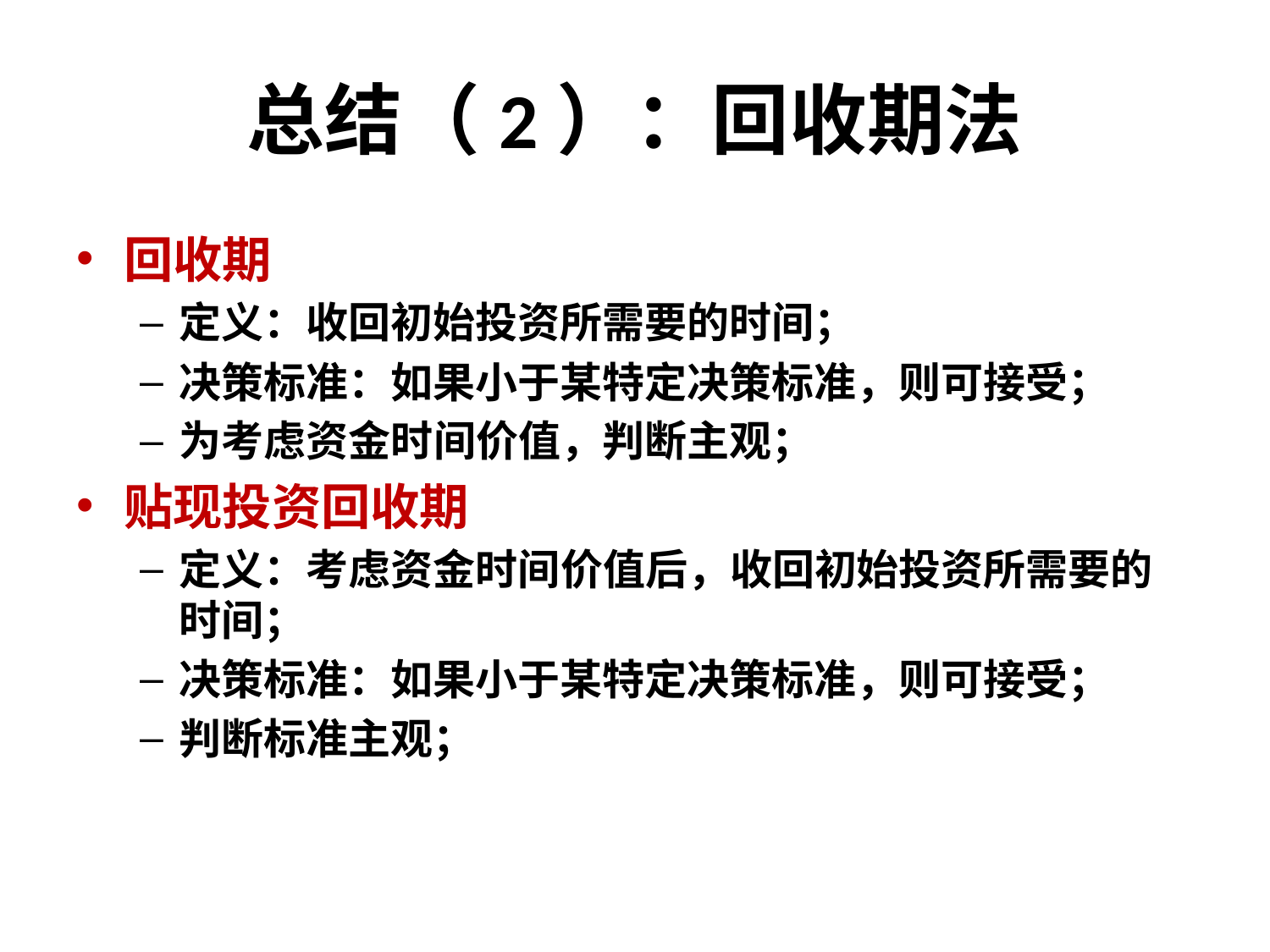

# 总结（2）：回收期法
回收期
定义：收回初始投资所需要的时间；
决策标准：如果小于某特定决策标准，则可接受；
为考虑资金时间价值，判断主观；
贴现投资回收期
定义：考虑资金时间价值后，收回初始投资所需要的时间；
决策标准：如果小于某特定决策标准，则可接受；
判断标准主观；